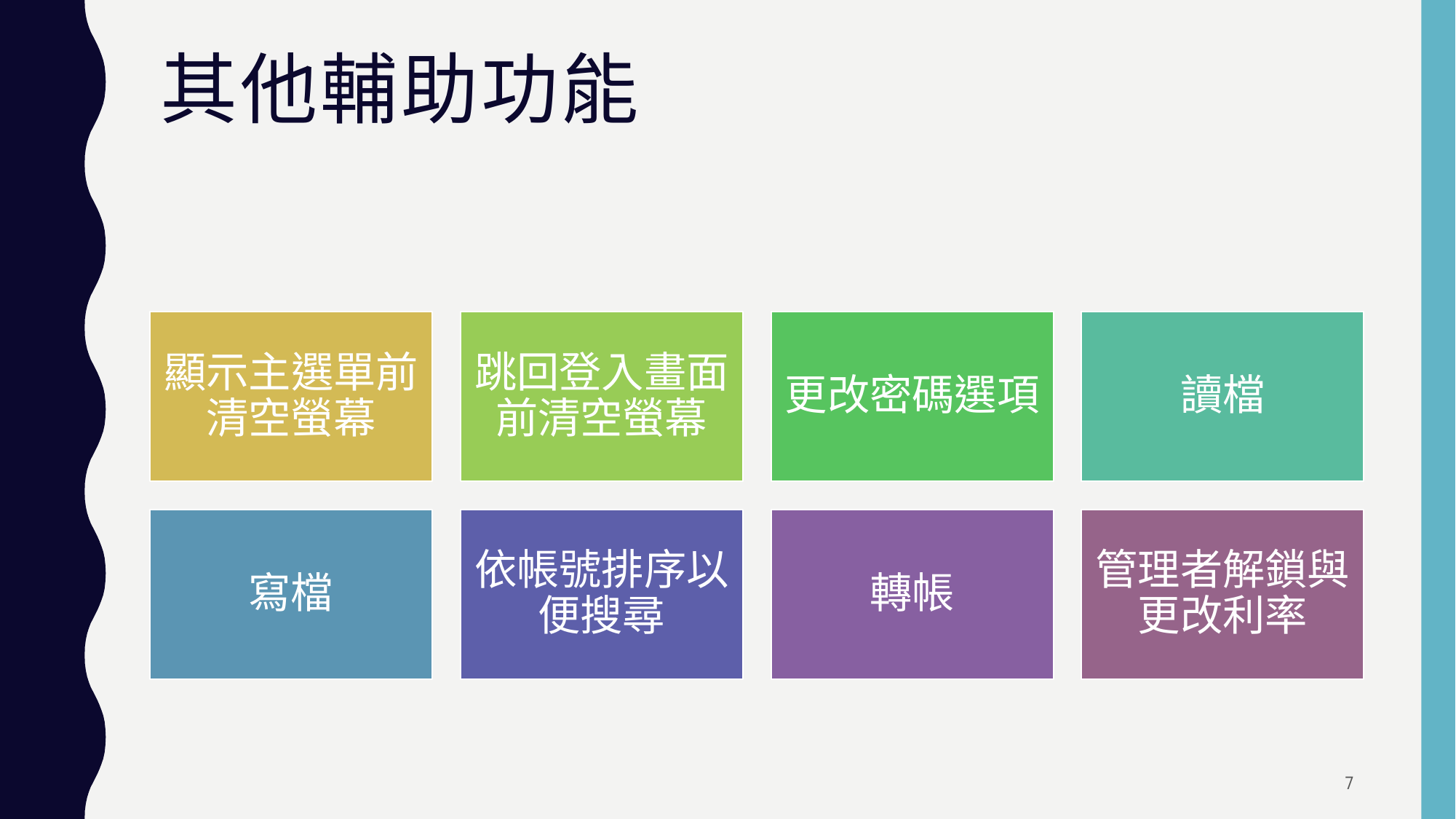

# 其他輔助功能
顯示主選單前清空螢幕
跳回登入畫面前清空螢幕
更改密碼選項
讀檔
寫檔
依帳號排序以便搜尋
轉帳
管理者解鎖與更改利率
7